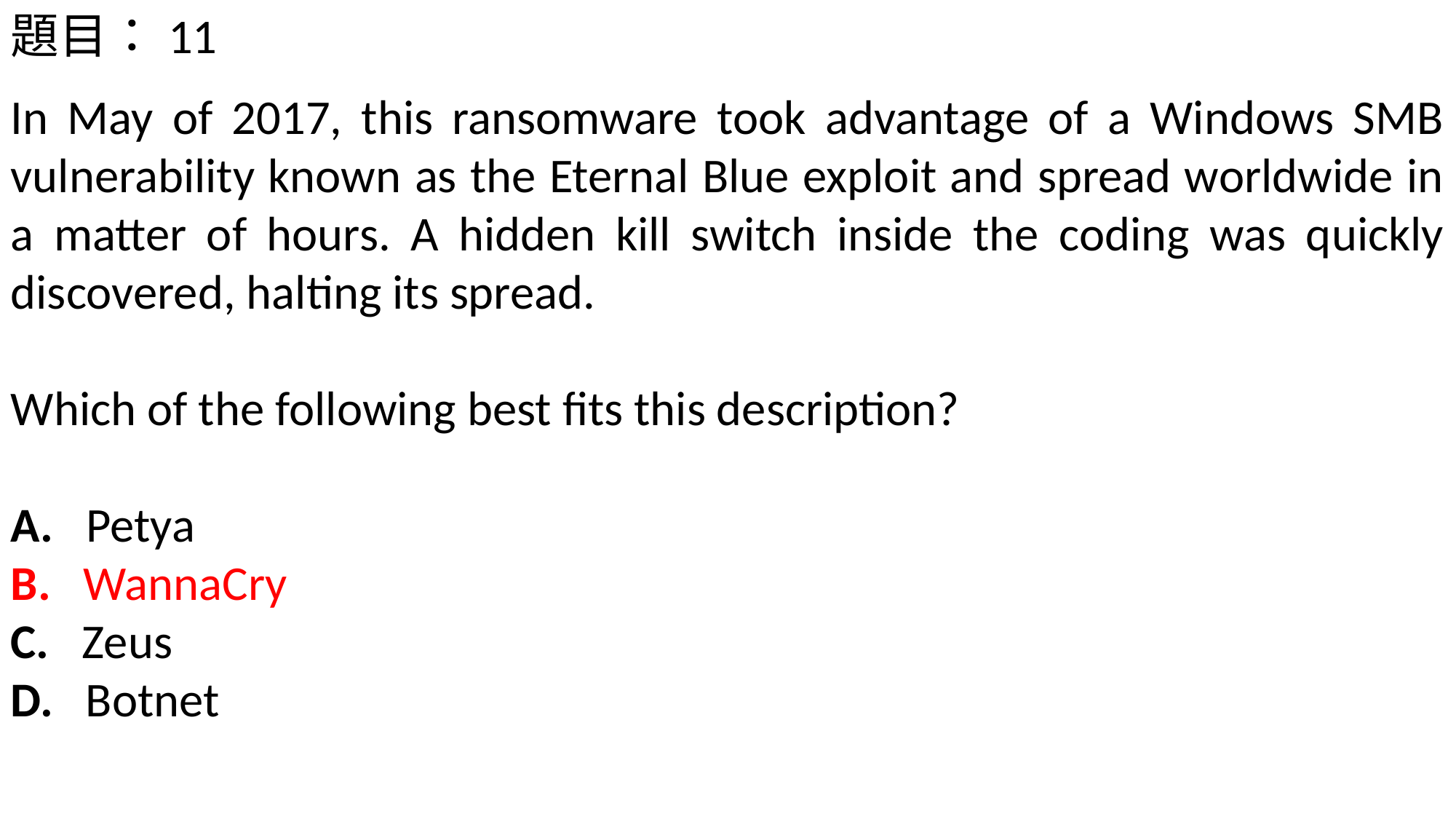

題目：11
In May of 2017, this ransomware took advantage of a Windows SMB vulnerability known as the Eternal Blue exploit and spread worldwide in a matter of hours. A hidden kill switch inside the coding was quickly discovered, halting its spread.

Which of the following best fits this description?

A.   Petya
B.   WannaCry
C.   Zeus
D.   Botnet